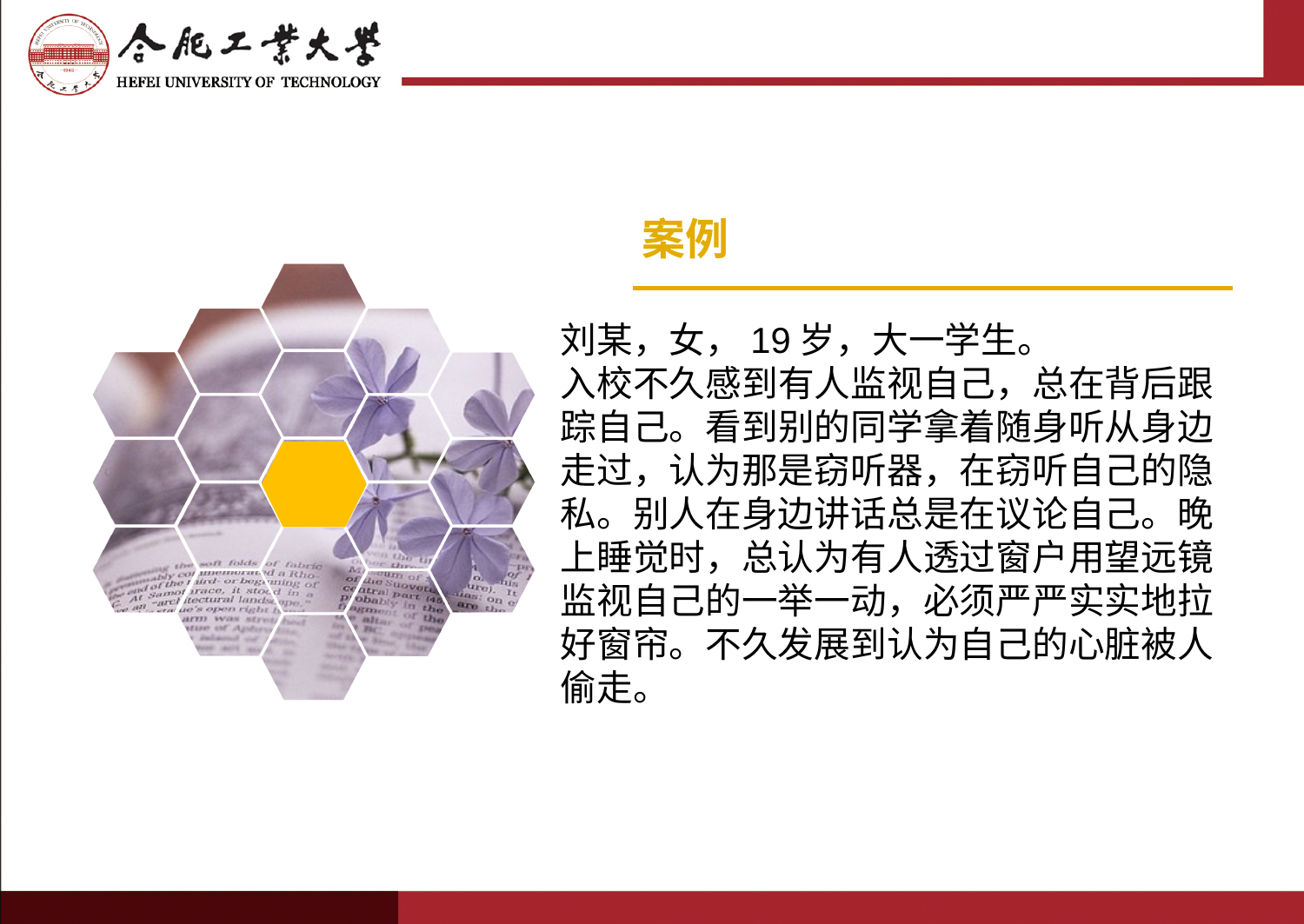

案例

刘某，女，19岁，大一学生。
入校不久感到有人监视自己，总在背后跟踪自己。看到别的同学拿着随身听从身边走过，认为那是窃听器，在窃听自己的隐私。别人在身边讲话总是在议论自己。晚上睡觉时，总认为有人透过窗户用望远镜监视自己的一举一动，必须严严实实地拉好窗帘。不久发展到认为自己的心脏被人偷走。